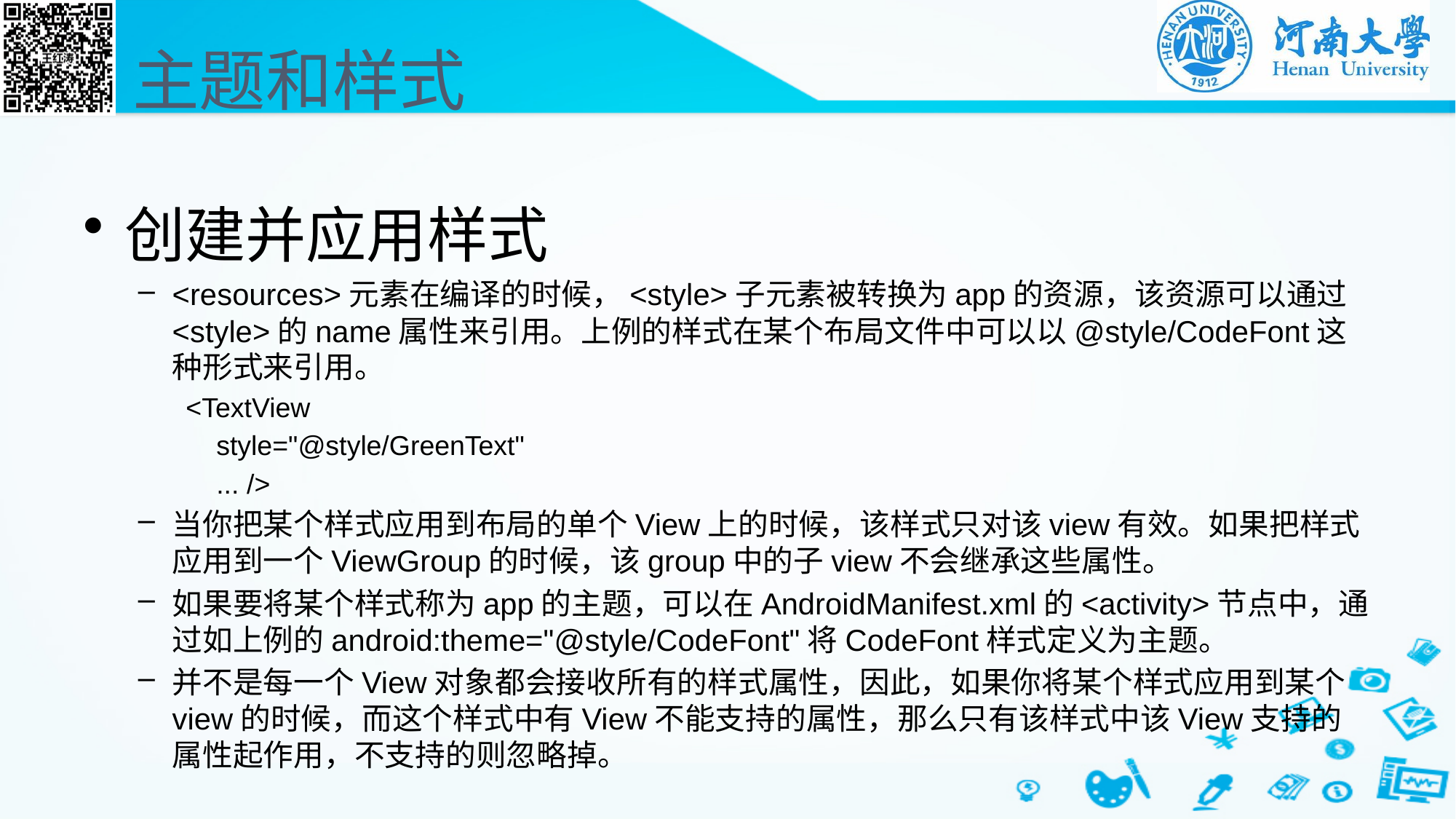

# 主题和样式
创建并应用样式
<resources>元素在编译的时候，<style>子元素被转换为app的资源，该资源可以通过<style>的name属性来引用。上例的样式在某个布局文件中可以以@style/CodeFont这种形式来引用。
<TextView
    style="@style/GreenText"
    ... />
当你把某个样式应用到布局的单个View上的时候，该样式只对该view有效。如果把样式应用到一个ViewGroup的时候，该group中的子view不会继承这些属性。
如果要将某个样式称为app的主题，可以在AndroidManifest.xml的<activity>节点中，通过如上例的android:theme="@style/CodeFont"将CodeFont样式定义为主题。
并不是每一个View对象都会接收所有的样式属性，因此，如果你将某个样式应用到某个view的时候，而这个样式中有View不能支持的属性，那么只有该样式中该View支持的属性起作用，不支持的则忽略掉。